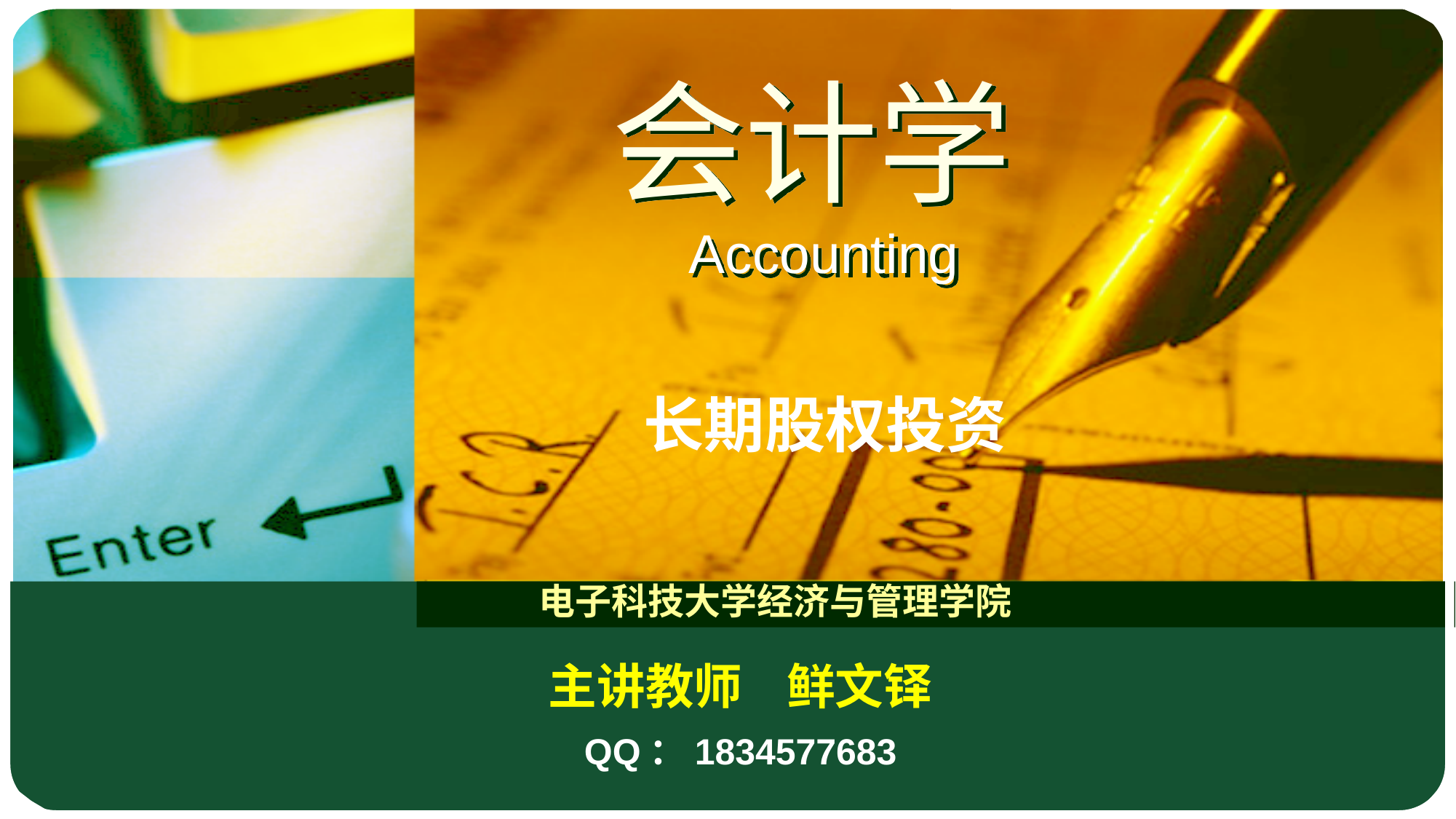

会计学
 Accounting
长期股权投资
电子科技大学经济与管理学院
主讲教师    鲜文铎
QQ：1834577683